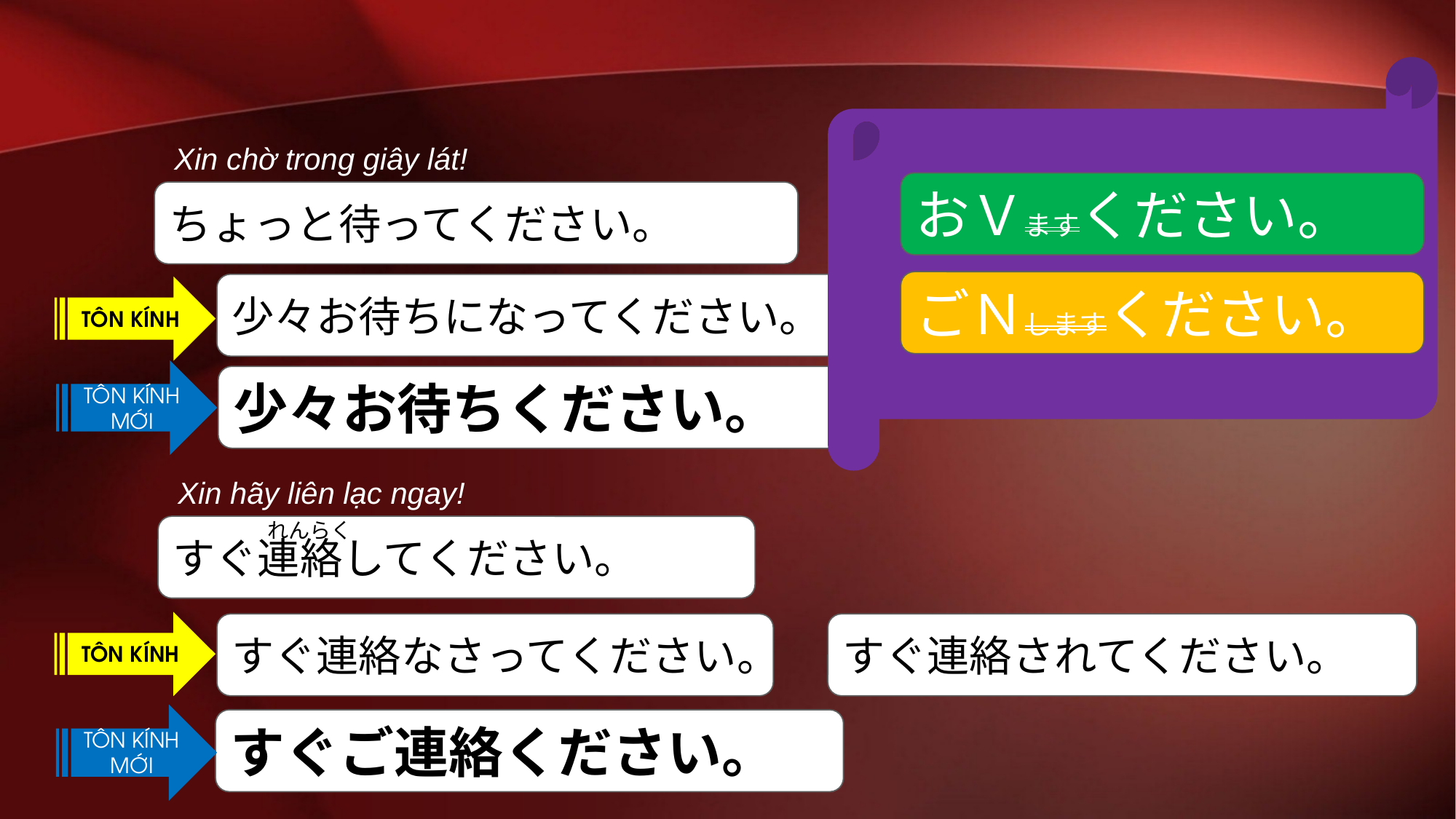

Xin chờ trong giây lát!
おＶますください。
ちょっと待ってください。
ごＮしますください。
少々お待ちになってください。
TÔN KÍNH
TÔN KÍNH
MỚI
少々お待ちください。
Xin hãy liên lạc ngay!
れんらく
すぐ連絡してください。
TÔN KÍNH
すぐ連絡なさってください。
すぐ連絡されてください。
TÔN KÍNH
MỚI
すぐご連絡ください。